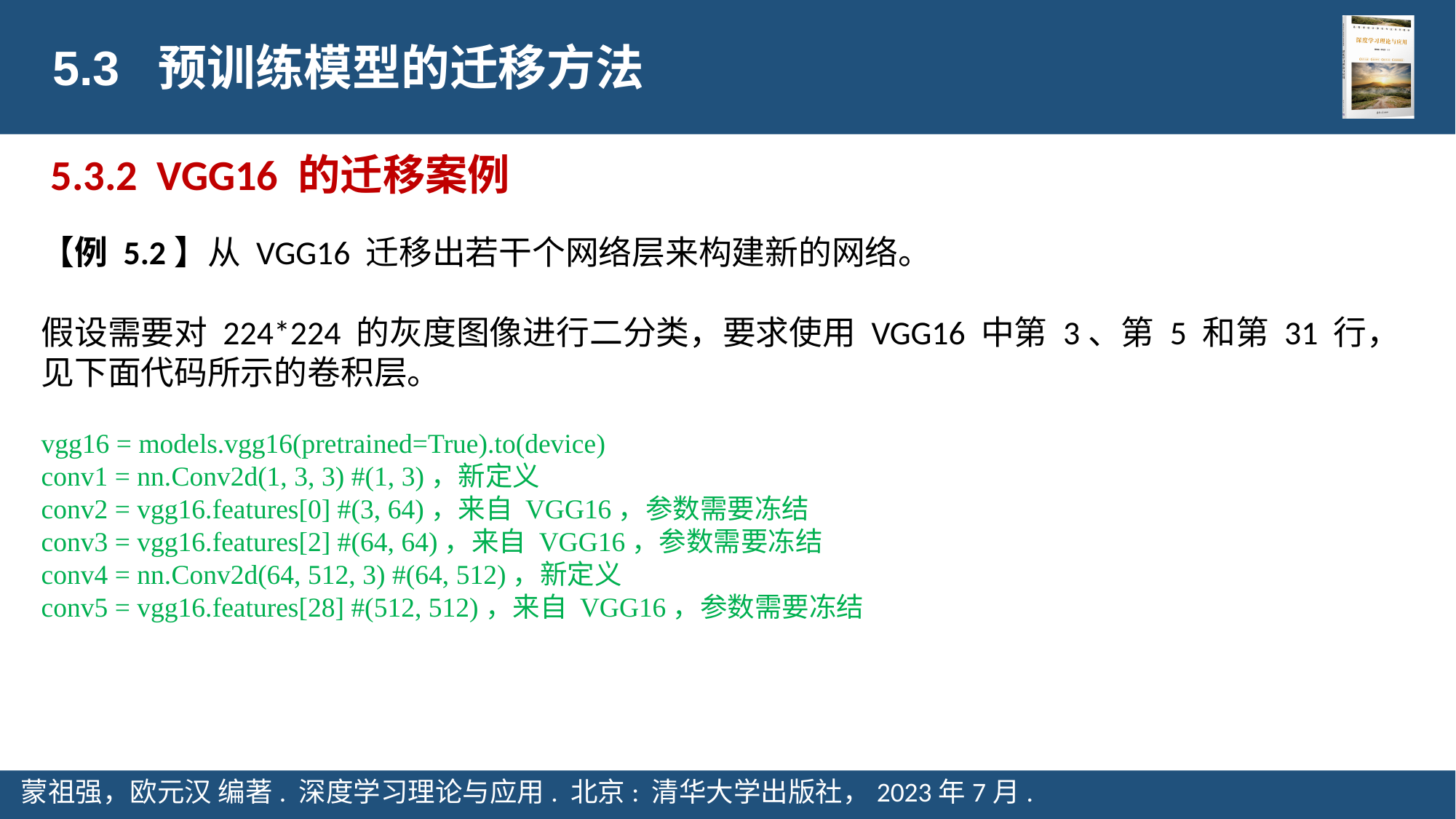

5.3  预训练模型的迁移方法

5.3.2  VGG16 的迁移案例
【例 5.2】从 VGG16 迁移出若干个网络层来构建新的网络。

假设需要对 224*224 的灰度图像进行二分类，要求使用 VGG16 中第 3、第 5 和第 31 行，见下面代码所示的卷积层。
vgg16 = models.vgg16(pretrained=True).to(device)
conv1 = nn.Conv2d(1, 3, 3) #(1, 3)，新定义
conv2 = vgg16.features[0] #(3, 64)，来自 VGG16，参数需要冻结
conv3 = vgg16.features[2] #(64, 64)，来自 VGG16，参数需要冻结
conv4 = nn.Conv2d(64, 512, 3) #(64, 512)，新定义
conv5 = vgg16.features[28] #(512, 512)，来自 VGG16，参数需要冻结